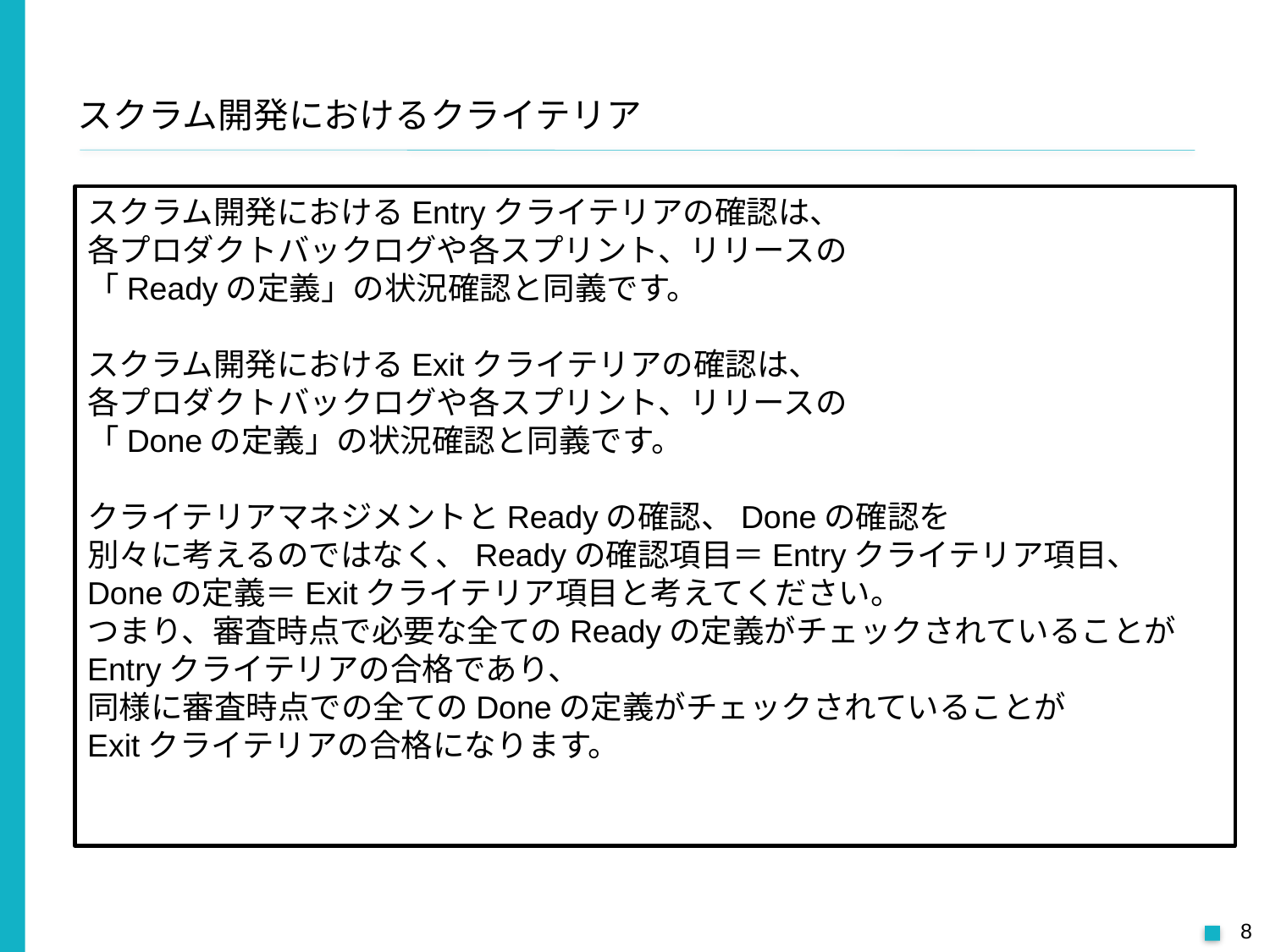

# スクラム開発におけるクライテリア
スクラム開発におけるEntryクライテリアの確認は、
各プロダクトバックログや各スプリント、リリースの
「Readyの定義」の状況確認と同義です。

スクラム開発におけるExitクライテリアの確認は、
各プロダクトバックログや各スプリント、リリースの
「Doneの定義」の状況確認と同義です。

クライテリアマネジメントとReadyの確認、Doneの確認を
別々に考えるのではなく、Readyの確認項目＝Entryクライテリア項目、
Doneの定義＝Exitクライテリア項目と考えてください。
つまり、審査時点で必要な全てのReadyの定義がチェックされていることが
Entryクライテリアの合格であり、
同様に審査時点での全てのDoneの定義がチェックされていることが
Exitクライテリアの合格になります。

8